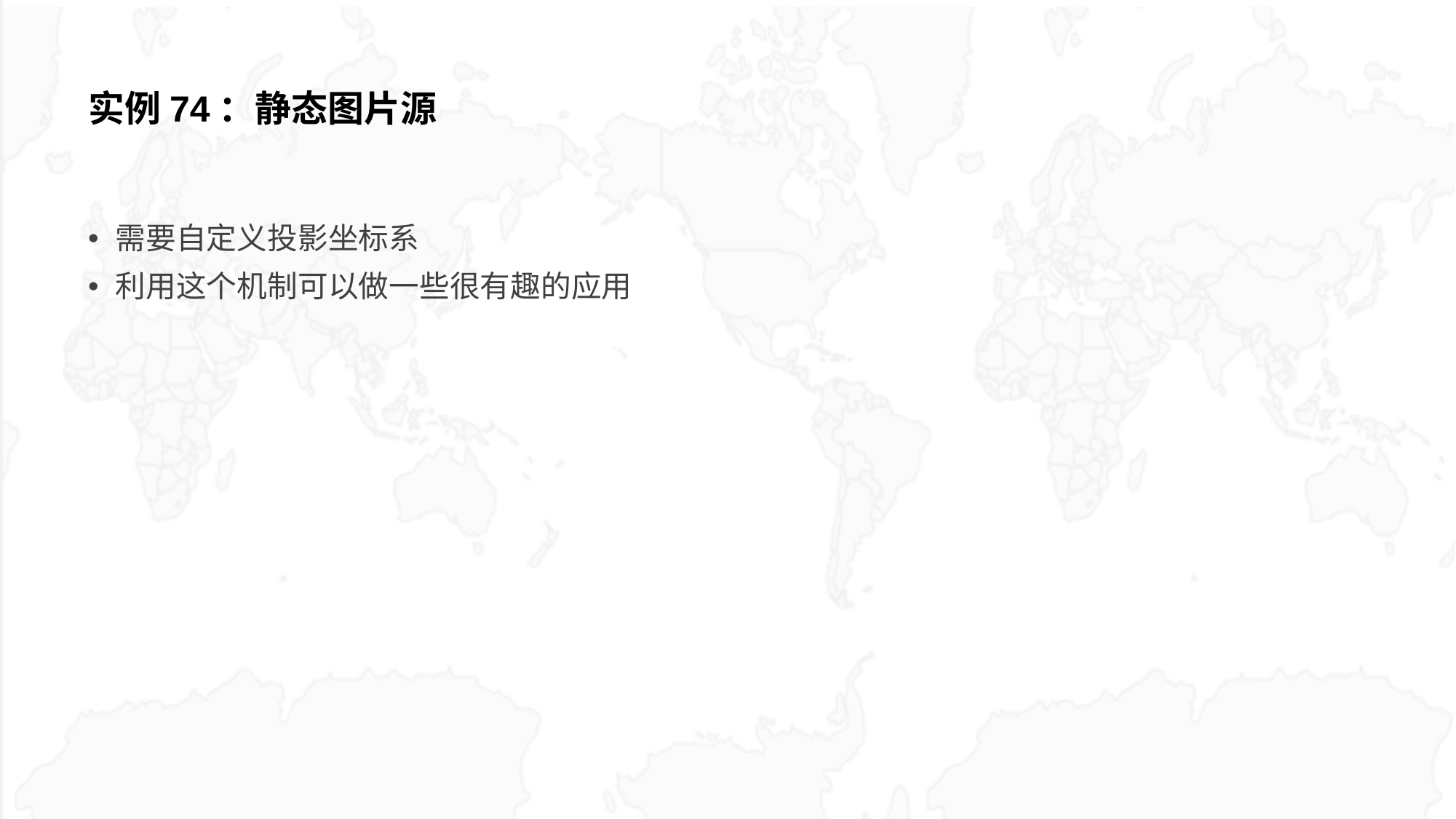

# 实例74：静态图片源
需要自定义投影坐标系
利用这个机制可以做一些很有趣的应用